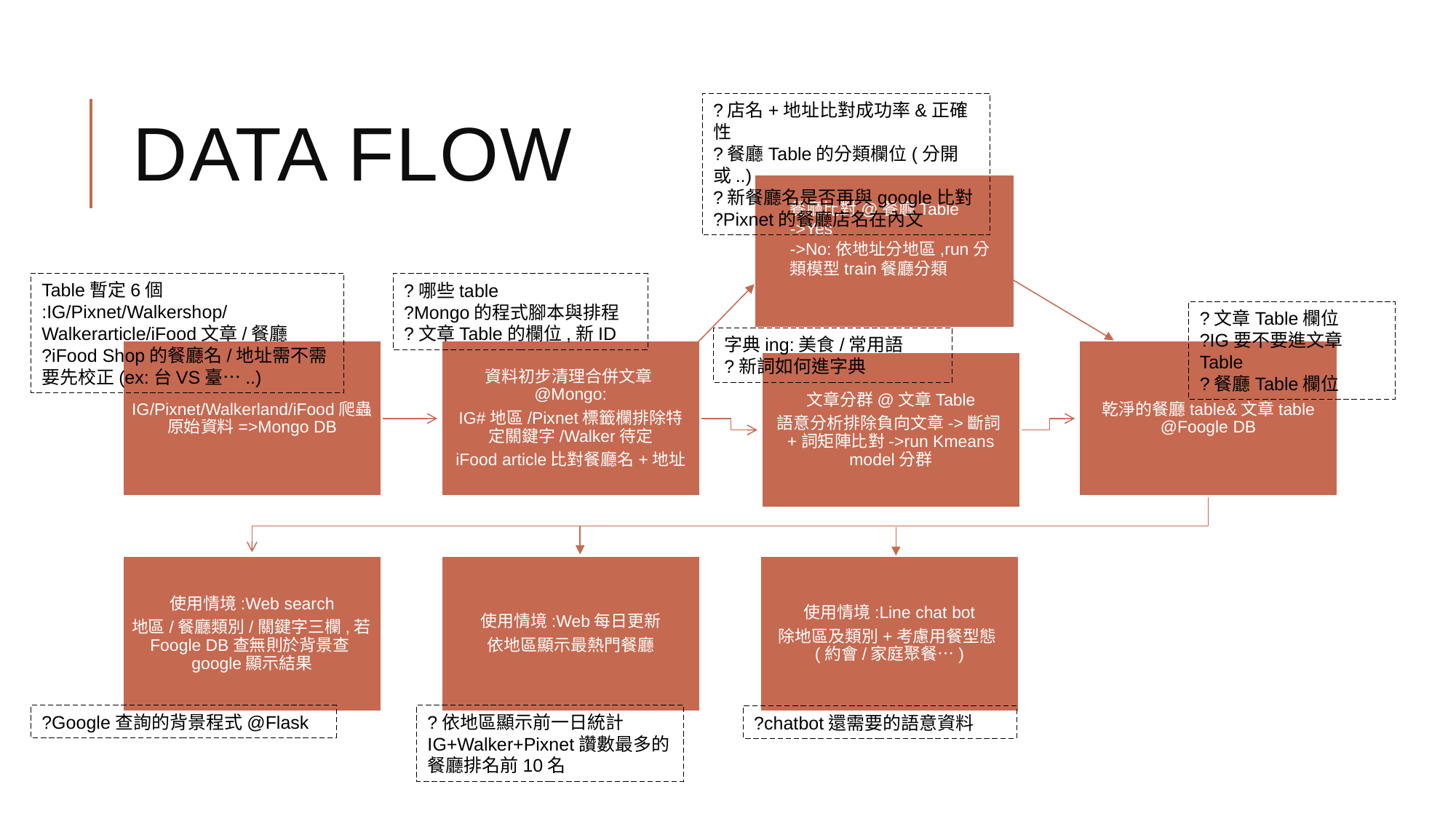

# Data Flow
?店名+地址比對成功率&正確性
?餐廳Table的分類欄位(分開或..)
?新餐廳名是否再與google比對
?Pixnet的餐廳店名在內文

餐廳比對@餐廳Table
->Yes
->No:依地址分地區,run分類模型train餐廳分類
Table暫定6個
:IG/Pixnet/Walkershop/Walkerarticle/iFood文章/餐廳
?iFood Shop的餐廳名/地址需不需要先校正(ex:台VS臺…..)

IG/Pixnet/Walkerland/iFood爬蟲原始資料=>Mongo DB

資料初步清理合併文章@Mongo:
IG#地區/Pixnet標籤欄排除特定關鍵字/Walker待定
iFood article比對餐廳名+地址

文章分群@文章Table
語意分析排除負向文章->斷詞+詞矩陣比對->run Kmeans model分群

乾淨的餐廳table&文章table @Foogle DB

使用情境:Web search
地區/餐廳類別/關鍵字三欄,若Foogle DB查無則於背景查google顯示結果

使用情境:Web每日更新
依地區顯示最熱門餐廳
使用情境:Line chat bot
除地區及類別+考慮用餐型態(約會/家庭聚餐…)
?哪些table
?Mongo的程式腳本與排程
?文章Table的欄位,新ID
?文章Table欄位
?IG要不要進文章Table
?餐廳Table欄位
字典ing:美食/常用語
?新詞如何進字典
?Google查詢的背景程式@Flask
?依地區顯示前一日統計IG+Walker+Pixnet讚數最多的餐廳排名前10名
?chatbot還需要的語意資料